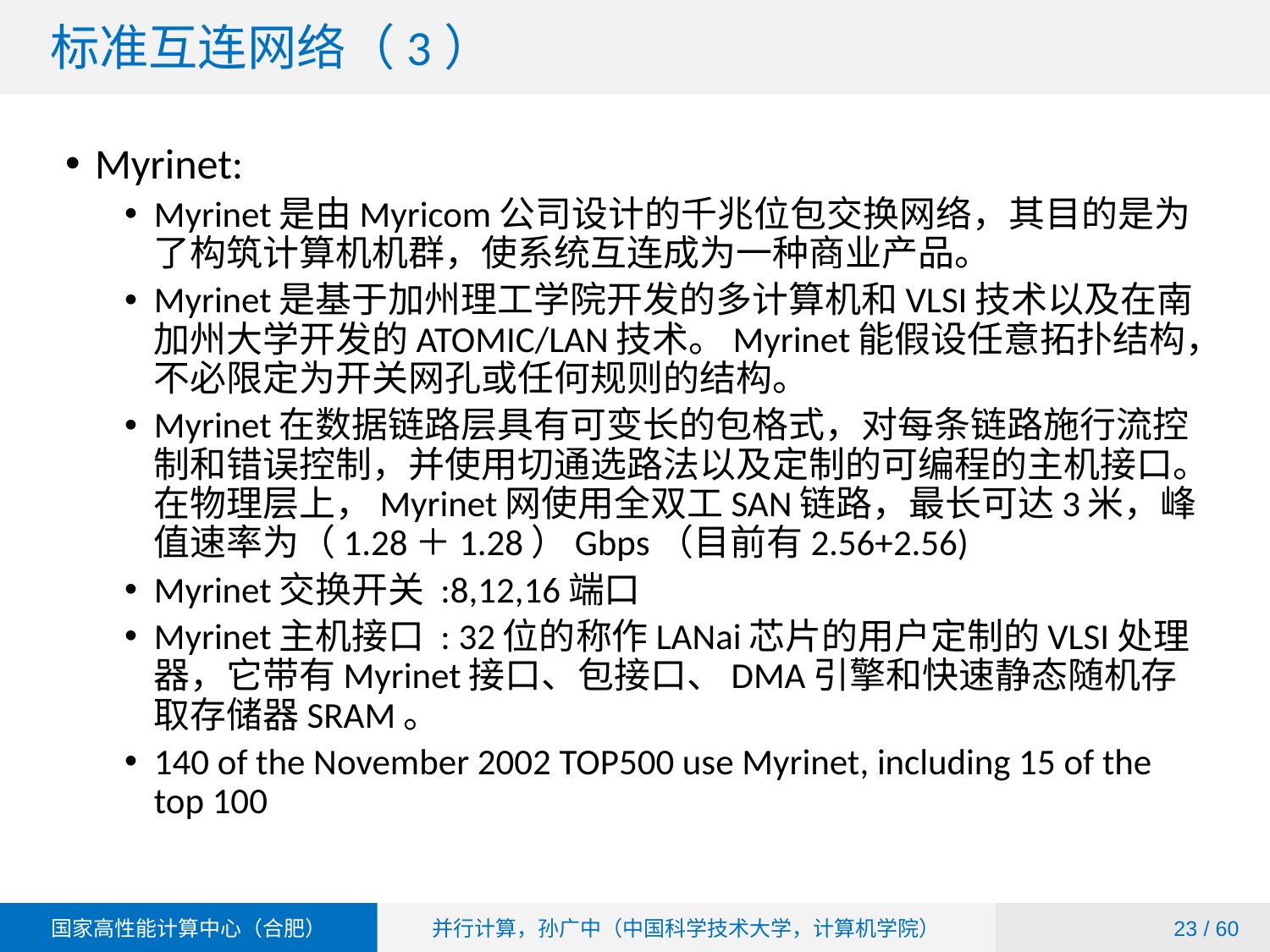

# 标准互连网络（3）
Myrinet:
Myrinet是由Myricom公司设计的千兆位包交换网络，其目的是为了构筑计算机机群，使系统互连成为一种商业产品。
Myrinet是基于加州理工学院开发的多计算机和VLSI技术以及在南加州大学开发的ATOMIC/LAN技术。Myrinet能假设任意拓扑结构，不必限定为开关网孔或任何规则的结构。
Myrinet在数据链路层具有可变长的包格式，对每条链路施行流控制和错误控制，并使用切通选路法以及定制的可编程的主机接口。在物理层上，Myrinet网使用全双工SAN链路，最长可达3米，峰值速率为（1.28＋1.28）Gbps（目前有2.56+2.56)
Myrinet交换开关 :8,12,16端口
Myrinet主机接口 : 32位的称作LANai芯片的用户定制的VLSI处理器，它带有Myrinet接口、包接口、DMA引擎和快速静态随机存取存储器SRAM。
140 of the November 2002 TOP500 use Myrinet, including 15 of the top 100

23 / 60